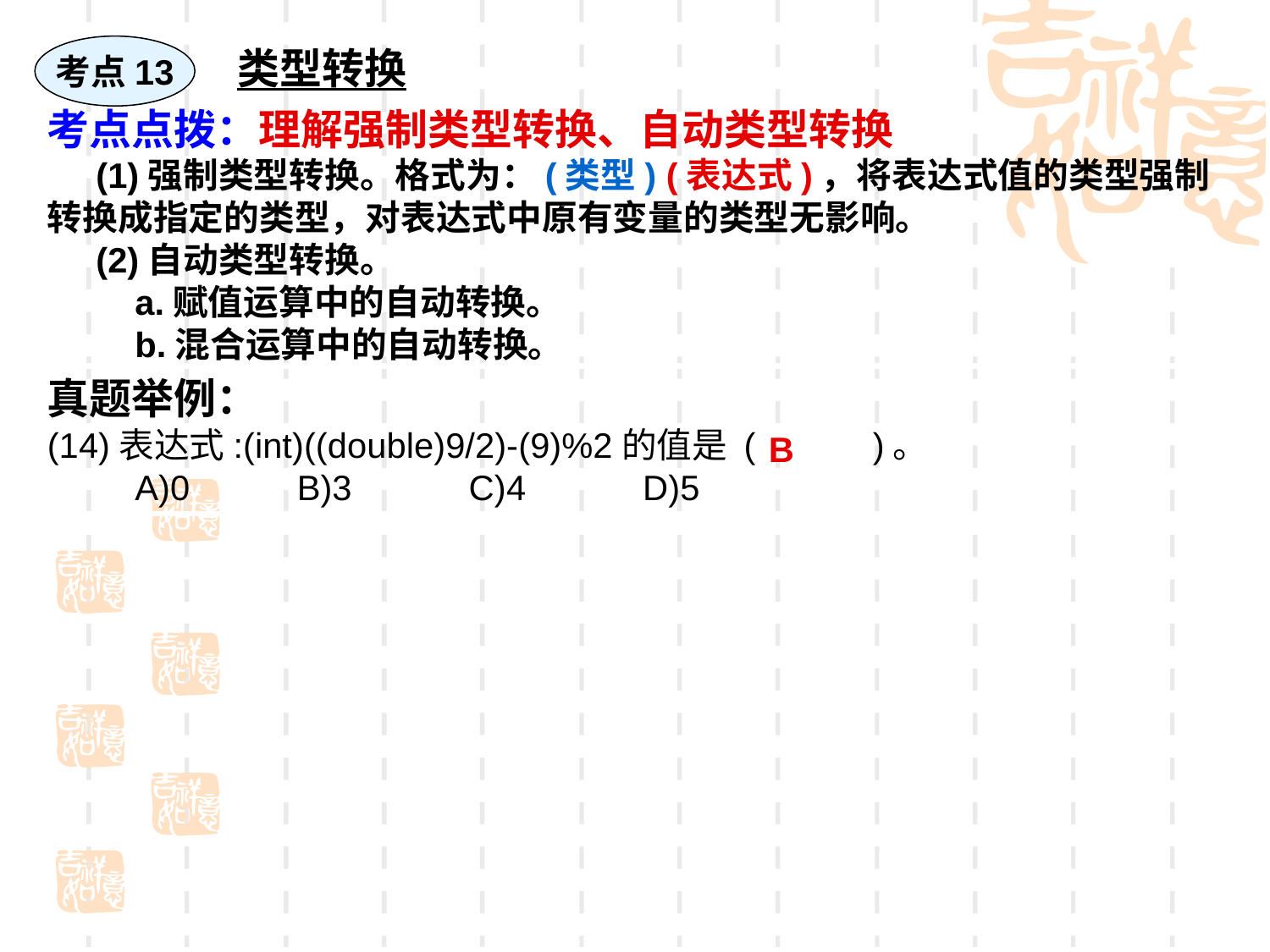

考点13
类型转换
考点点拨：理解强制类型转换、自动类型转换
     (1)强制类型转换。格式为：(类型) (表达式)，将表达式值的类型强制转换成指定的类型，对表达式中原有变量的类型无影响。
     (2)自动类型转换。
         a.赋值运算中的自动转换。
         b.混合运算中的自动转换。
真题举例：
(14)表达式:(int)((double)9/2)-(9)%2的值是 (            )。
         A)0           B)3            C)4            D)5
B